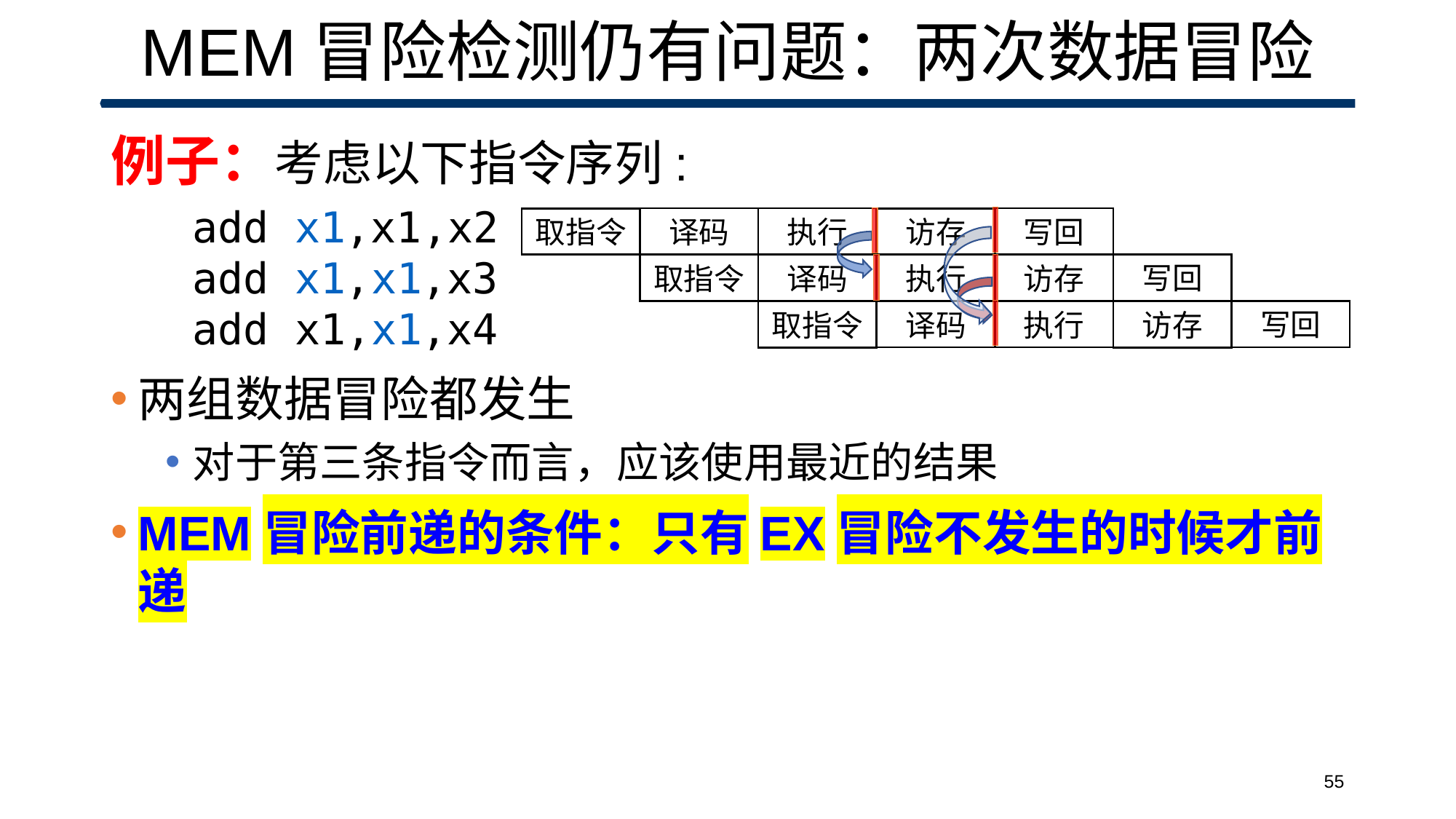

# MEM冒险检测仍有问题：两次数据冒险
例子：考虑以下指令序列:
	add x1,x1,x2
add x1,x1,x3
add x1,x1,x4
两组数据冒险都发生
对于第三条指令而言，应该使用最近的结果
MEM冒险前递的条件：只有EX冒险不发生的时候才前递

写回
译码
执行
取指令
访存
写回
译码
执行
取指令
访存
写回
译码
执行
取指令
访存

55